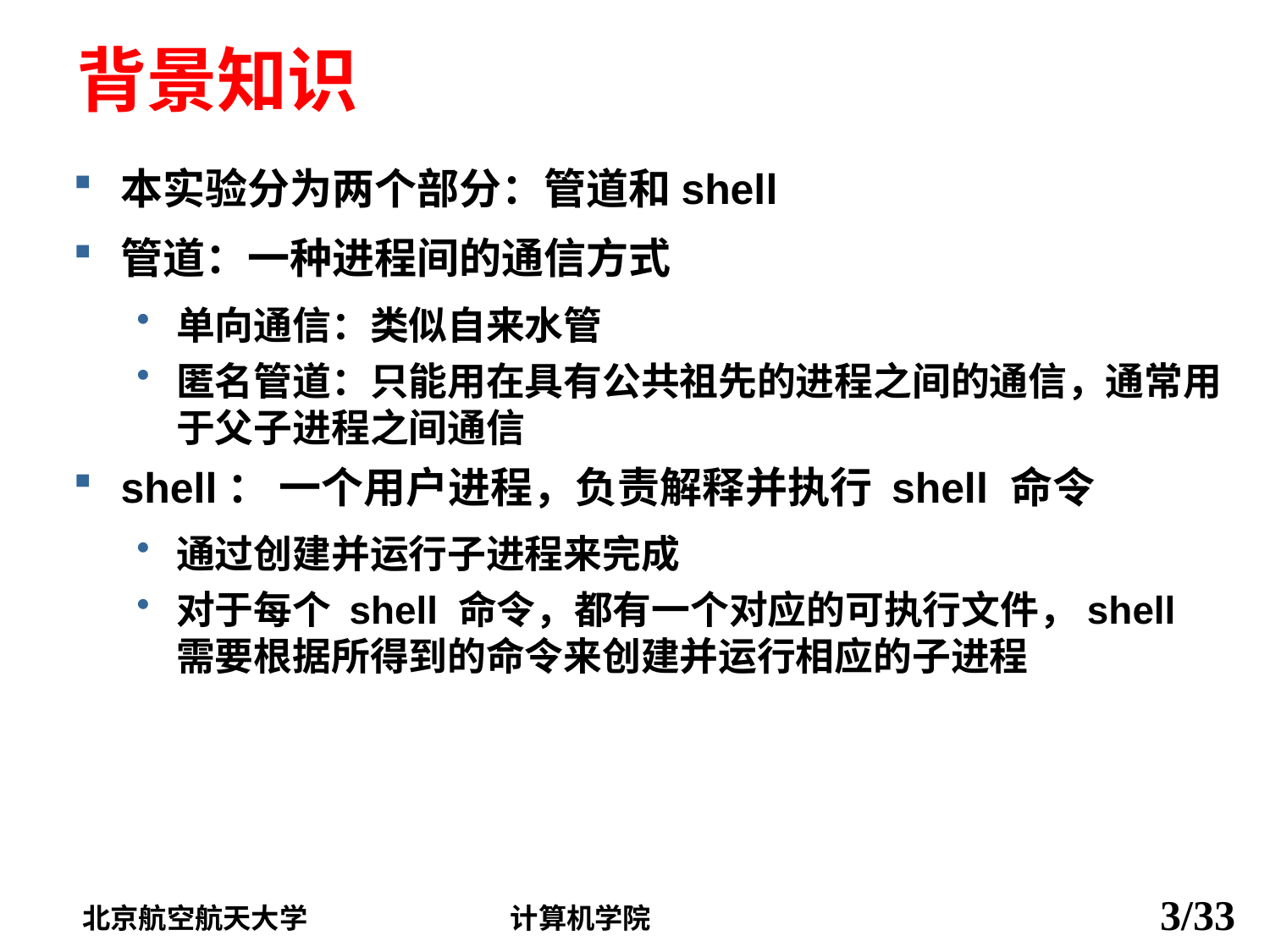

# 背景知识
本实验分为两个部分：管道和shell
管道：一种进程间的通信方式
单向通信：类似自来水管
匿名管道：只能用在具有公共祖先的进程之间的通信，通常用于父子进程之间通信
shell： 一个用户进程，负责解释并执行 shell 命令
通过创建并运行子进程来完成
对于每个 shell 命令，都有一个对应的可执行文件，shell 需要根据所得到的命令来创建并运行相应的子进程